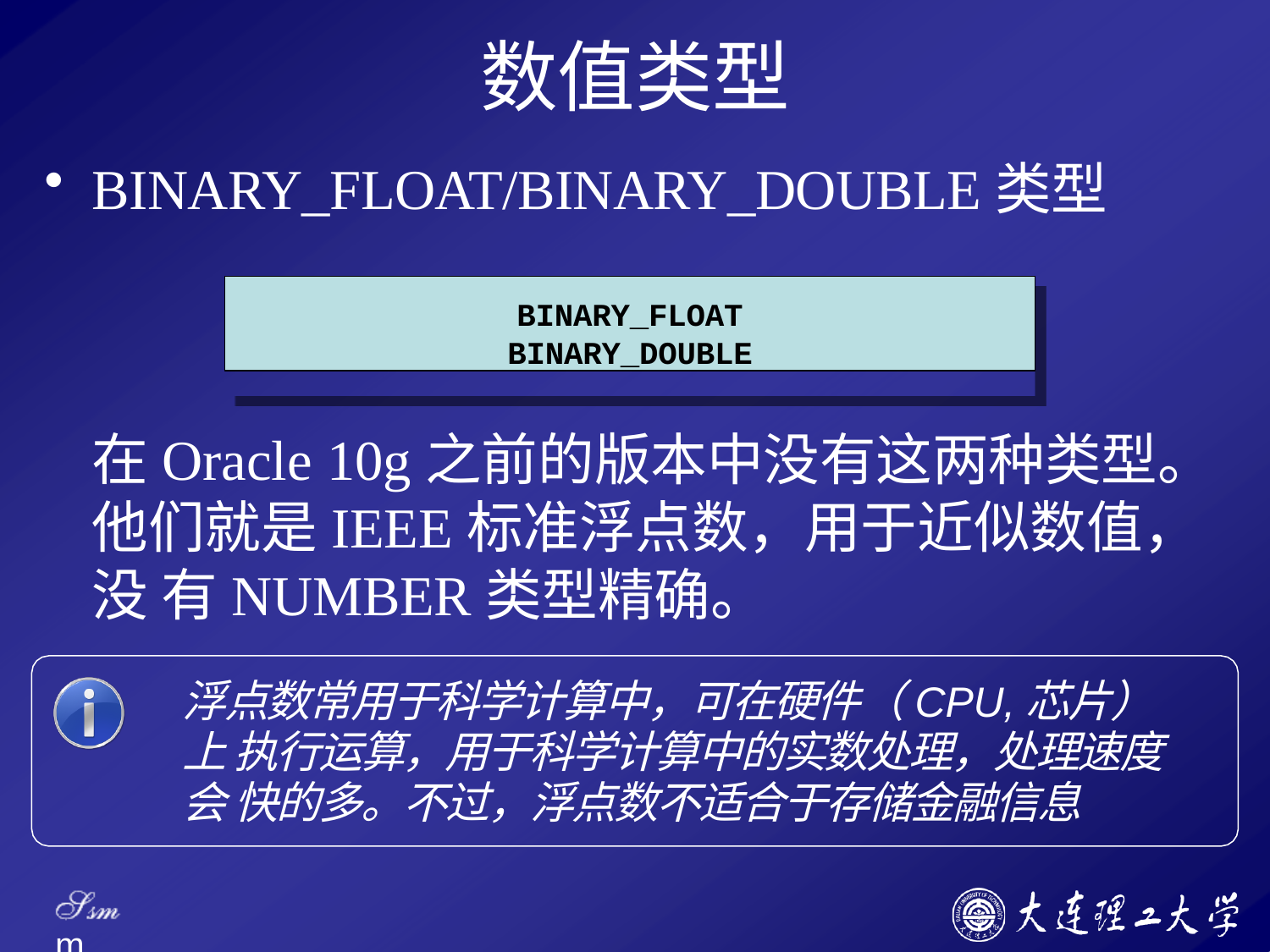

# 数值类型
BINARY_FLOAT/BINARY_DOUBLE类型
BINARY_FLOAT
BINARY_DOUBLE

在Oracle 10g之前的版本中没有这两种类型。 他们就是IEEE标准浮点数，用于近似数值，没 有NUMBER类型精确。
浮点数常用于科学计算中，可在硬件（CPU,芯片）上 执行运算，用于科学计算中的实数处理，处理速度会 快的多。不过，浮点数不适合于存储金融信息

Ssm